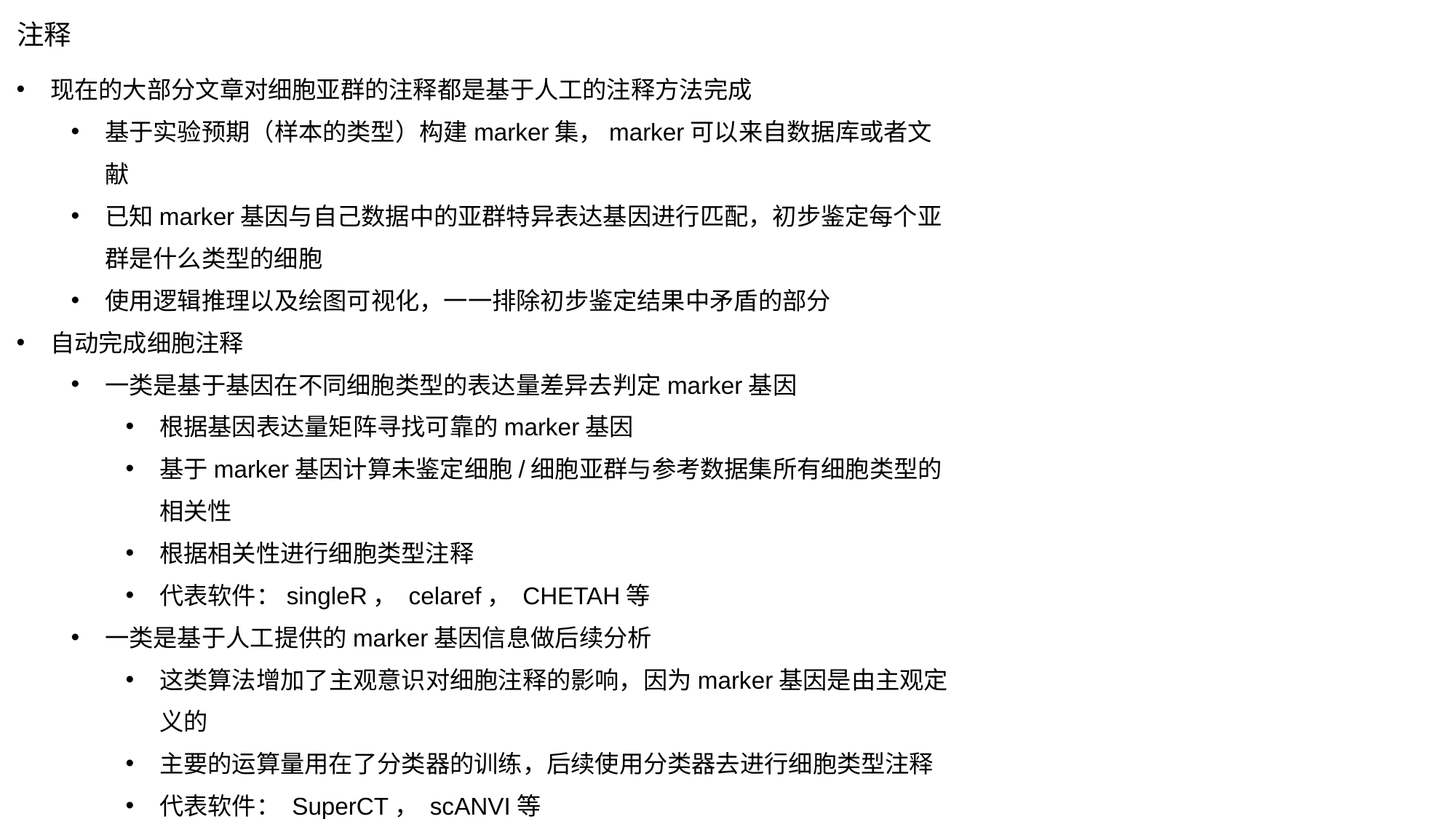

注释
现在的大部分文章对细胞亚群的注释都是基于人工的注释方法完成
基于实验预期（样本的类型）构建marker集，marker可以来自数据库或者文献
已知marker基因与自己数据中的亚群特异表达基因进行匹配，初步鉴定每个亚群是什么类型的细胞
使用逻辑推理以及绘图可视化，一一排除初步鉴定结果中矛盾的部分
自动完成细胞注释
一类是基于基因在不同细胞类型的表达量差异去判定marker基因
根据基因表达量矩阵寻找可靠的marker基因
基于marker基因计算未鉴定细胞/细胞亚群与参考数据集所有细胞类型的相关性
根据相关性进行细胞类型注释
代表软件：singleR， celaref， CHETAH等
一类是基于人工提供的marker基因信息做后续分析
这类算法增加了主观意识对细胞注释的影响，因为marker基因是由主观定义的
主要的运算量用在了分类器的训练，后续使用分类器去进行细胞类型注释
代表软件： SuperCT， scANVI等